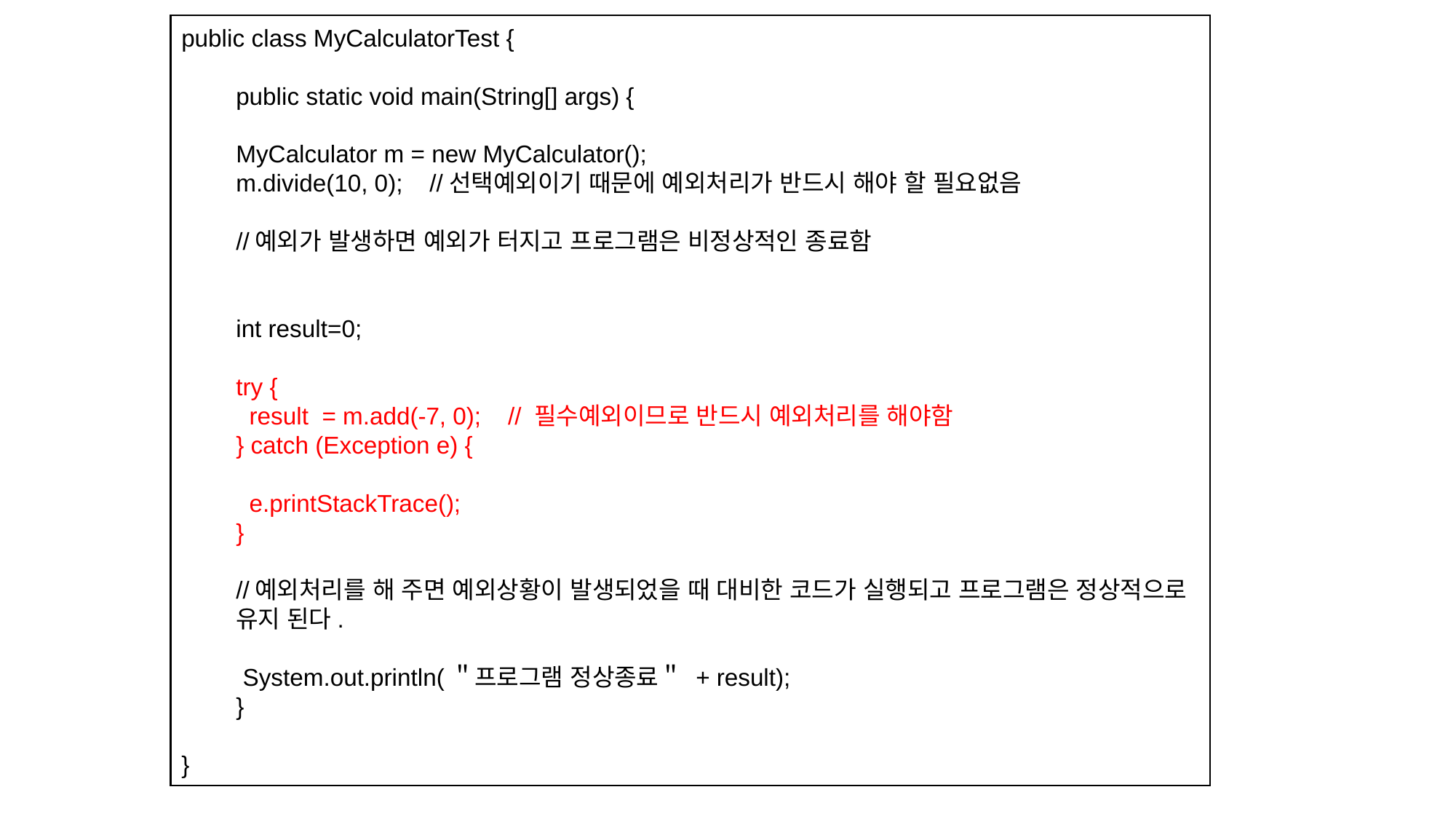

public class MyCalculatorTest {

public static void main(String[] args) {

MyCalculator m = new MyCalculator();
m.divide(10, 0);    //선택예외이기 때문에 예외처리가 반드시 해야 할 필요없음

//예외가 발생하면 예외가 터지고 프로그램은 비정상적인 종료함

int result=0;

try {
  result  = m.add(-7, 0);    // 필수예외이므로 반드시 예외처리를 해야함
} catch (Exception e) {

  e.printStackTrace();
}

//예외처리를 해 주면 예외상황이 발생되었을 때 대비한 코드가 실행되고 프로그램은 정상적으로 유지 된다.

 System.out.println(＂프로그램 정상종료＂ + result);
}

}